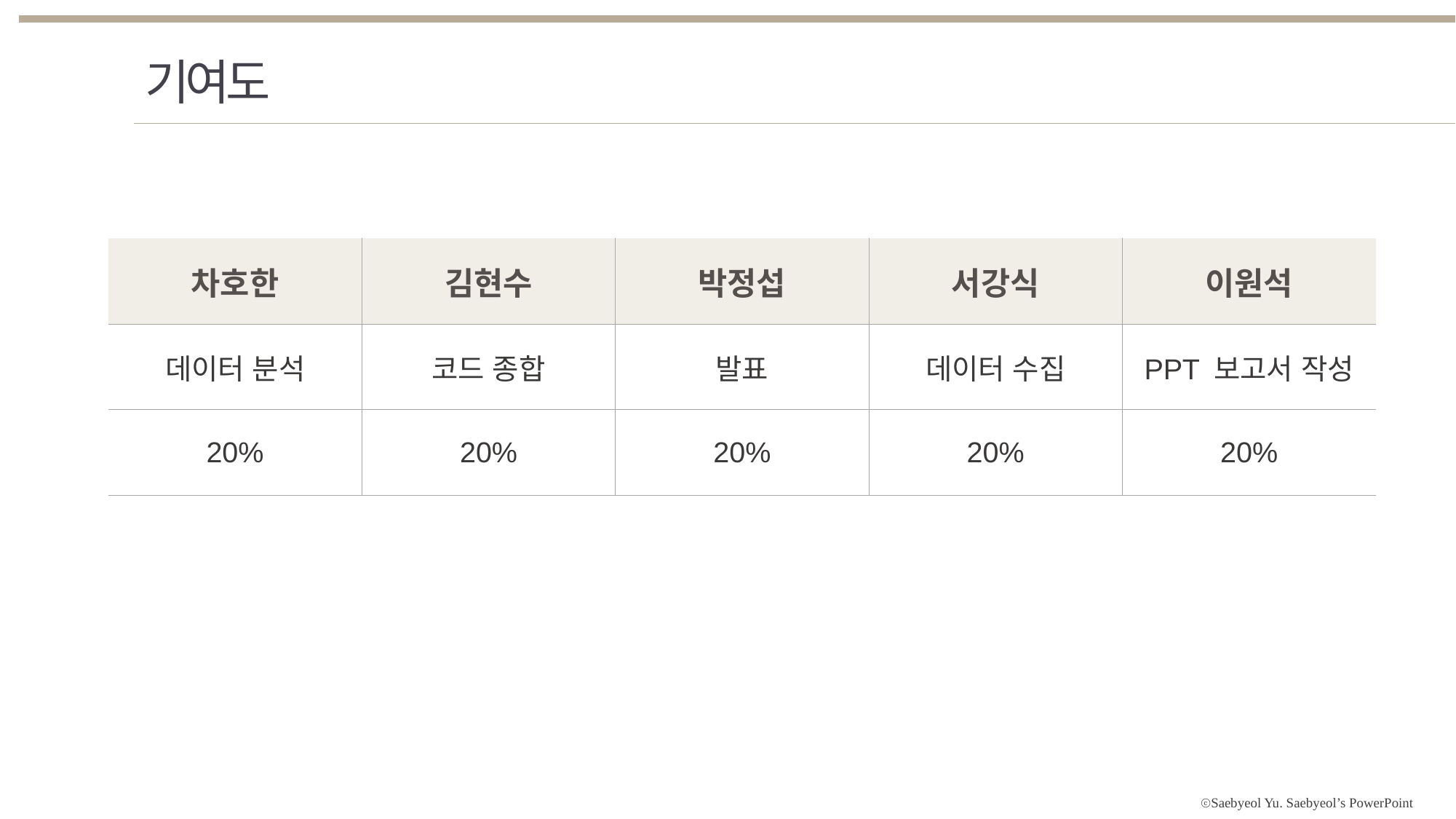

기여도
| 차호한 | 김현수 | 박정섭 | 서강식 | 이원석 |
| --- | --- | --- | --- | --- |
| 데이터 분석 | 코드 종합 | 발표 | 데이터 수집 | PPT 보고서 작성 |
| 20% | 20% | 20% | 20% | 20% |